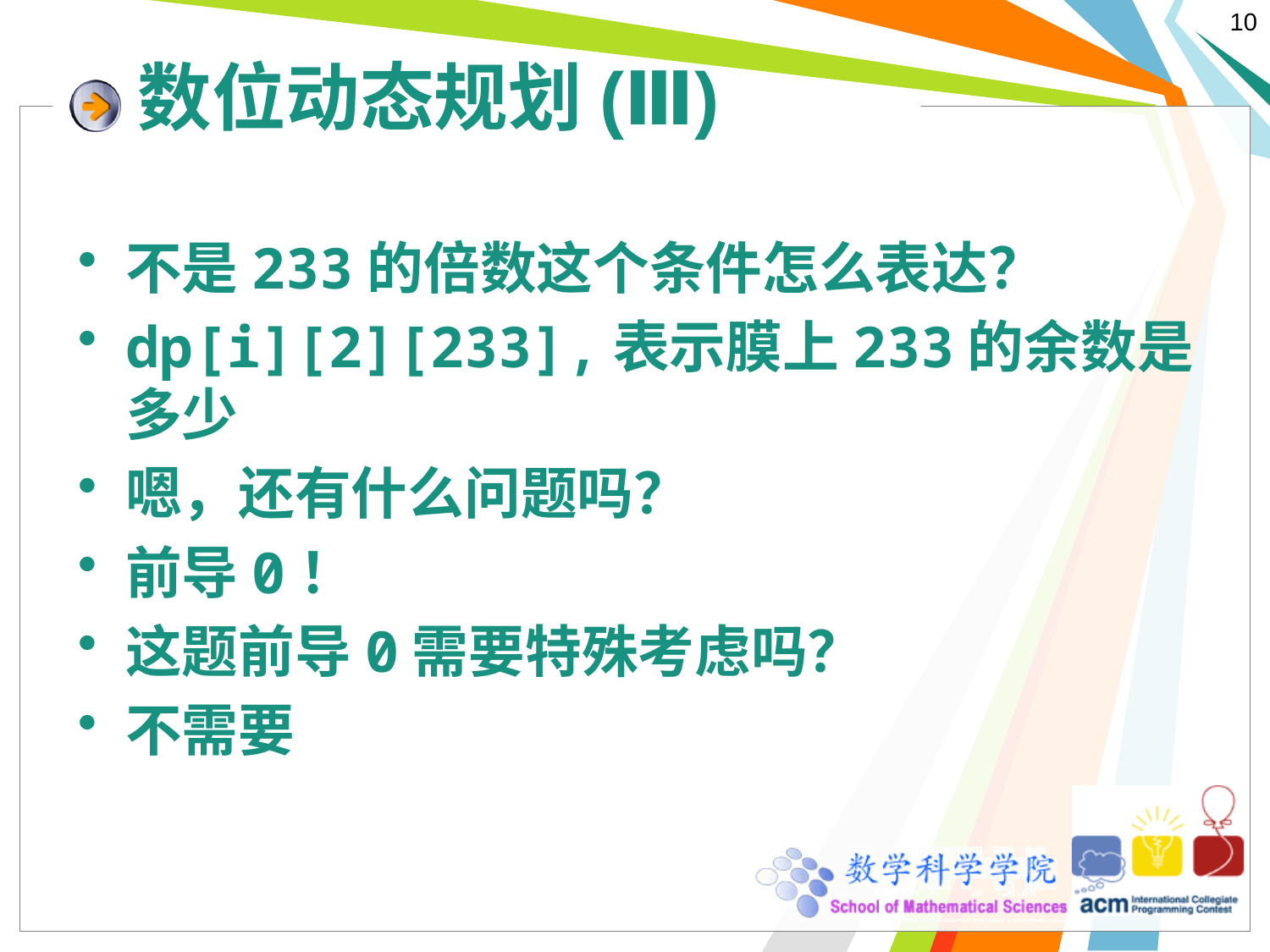

# 数位动态规划(Ⅲ)
不是233的倍数这个条件怎么表达？
dp[i][2][233],表示膜上233的余数是多少
嗯，还有什么问题吗？
前导0！
这题前导0需要特殊考虑吗？
不需要